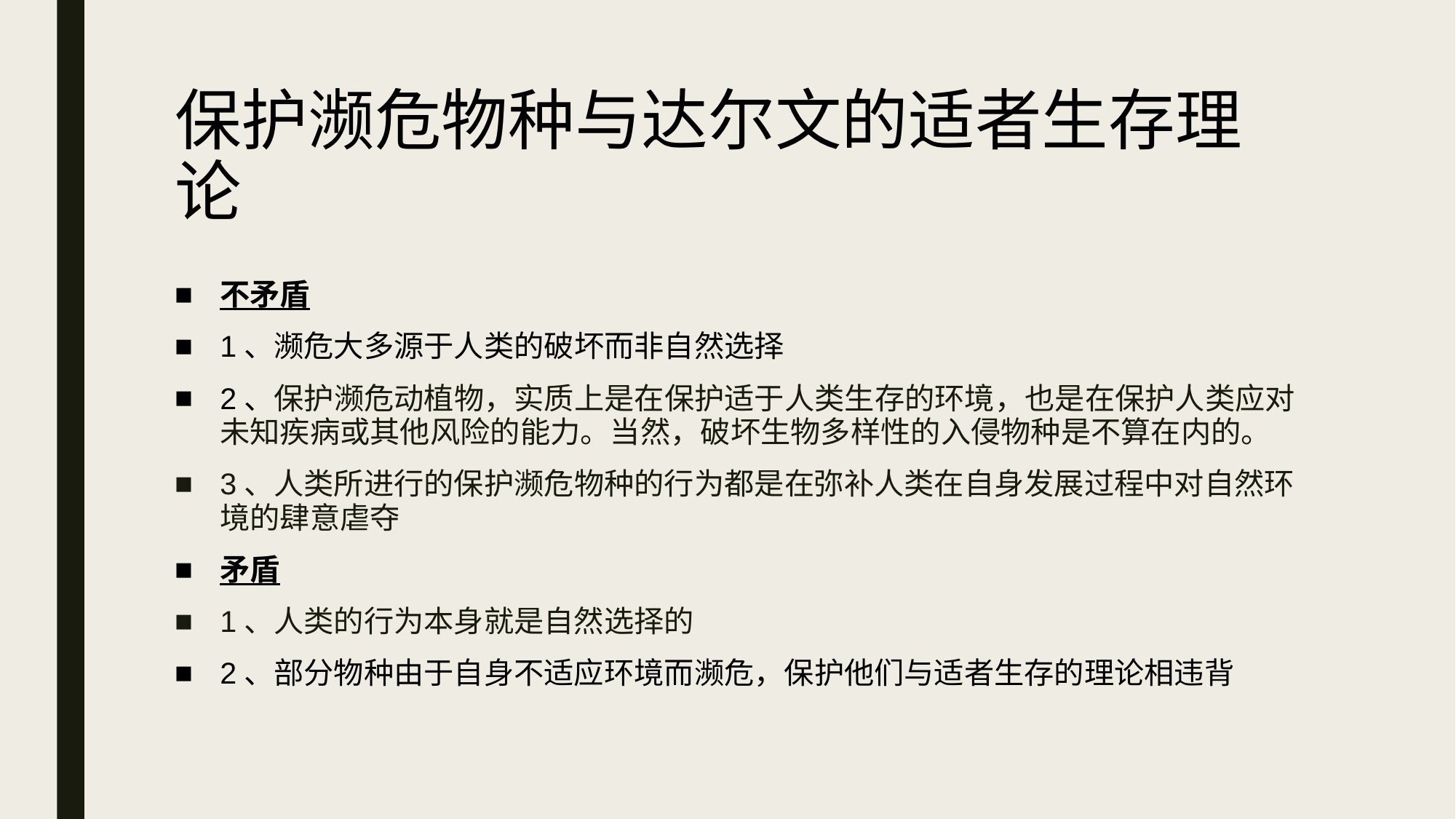

# 保护濒危物种与达尔文的适者生存理论
不矛盾
1、濒危大多源于人类的破坏而非自然选择
2、保护濒危动植物，实质上是在保护适于人类生存的环境，也是在保护人类应对未知疾病或其他风险的能力。当然，破坏生物多样性的入侵物种是不算在内的。
3、人类所进行的保护濒危物种的行为都是在弥补人类在自身发展过程中对自然环境的肆意虐夺
矛盾
1、人类的行为本身就是自然选择的
2、部分物种由于自身不适应环境而濒危，保护他们与适者生存的理论相违背